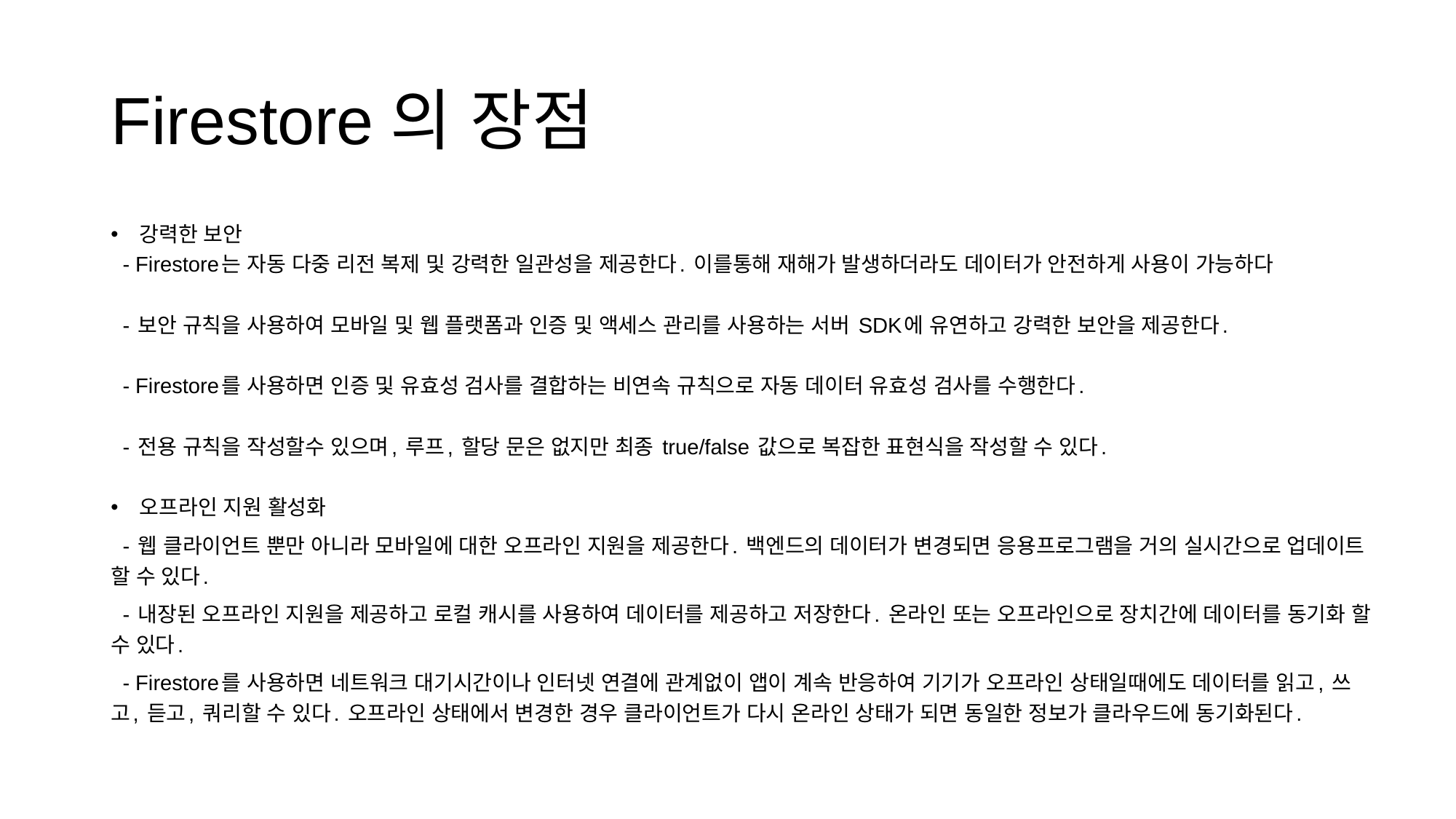

# Firestore의 장점
강력한 보안
  - Firestore는 자동 다중 리전 복제 및 강력한 일관성을 제공한다. 이를통해 재해가 발생하더라도 데이터가 안전하게 사용이 가능하다

  - 보안 규칙을 사용하여 모바일 및 웹 플랫폼과 인증 및 액세스 관리를 사용하는 서버 SDK에 유연하고 강력한 보안을 제공한다.

  - Firestore를 사용하면 인증 및 유효성 검사를 결합하는 비연속 규칙으로 자동 데이터 유효성 검사를 수행한다.

  - 전용 규칙을 작성할수 있으며, 루프, 할당 문은 없지만 최종 true/false 값으로 복잡한 표현식을 작성할 수 있다.

오프라인 지원 활성화
  - 웹 클라이언트 뿐만 아니라 모바일에 대한 오프라인 지원을 제공한다. 백엔드의 데이터가 변경되면 응용프로그램을 거의 실시간으로 업데이트 할 수 있다.
  - 내장된 오프라인 지원을 제공하고 로컬 캐시를 사용하여 데이터를 제공하고 저장한다. 온라인 또는 오프라인으로 장치간에 데이터를 동기화 할 수 있다.
  - Firestore를 사용하면 네트워크 대기시간이나 인터넷 연결에 관계없이 앱이 계속 반응하여 기기가 오프라인 상태일때에도 데이터를 읽고, 쓰고, 듣고, 쿼리할 수 있다. 오프라인 상태에서 변경한 경우 클라이언트가 다시 온라인 상태가 되면 동일한 정보가 클라우드에 동기화된다.